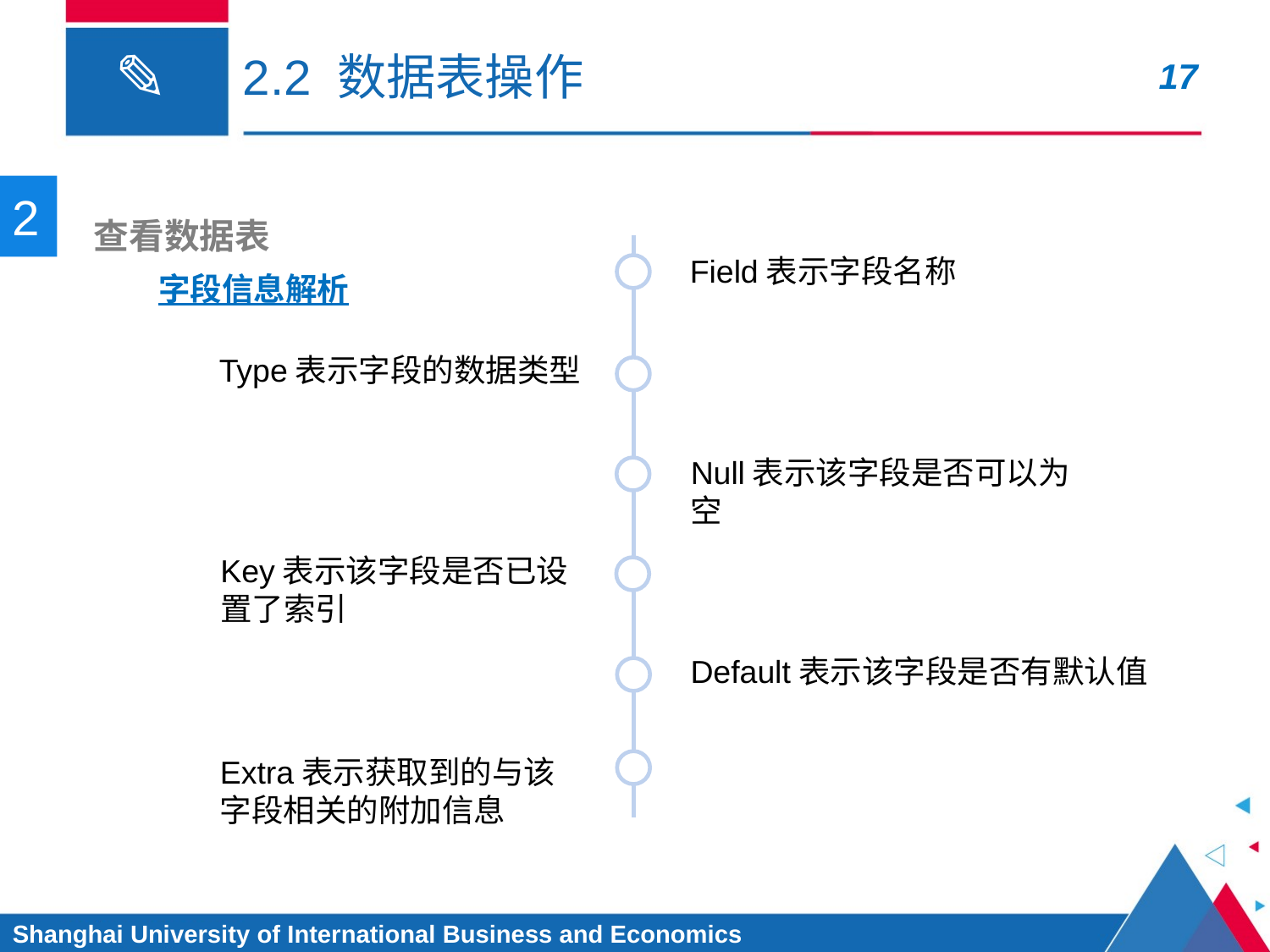

# 2.2 数据表操作

2
  查看数据表

Field表示字段名称
字段信息解析
Type表示字段的数据类型
Null表示该字段是否可以为空
Key表示该字段是否已设置了索引
Default表示该字段是否有默认值
Extra表示获取到的与该字段相关的附加信息